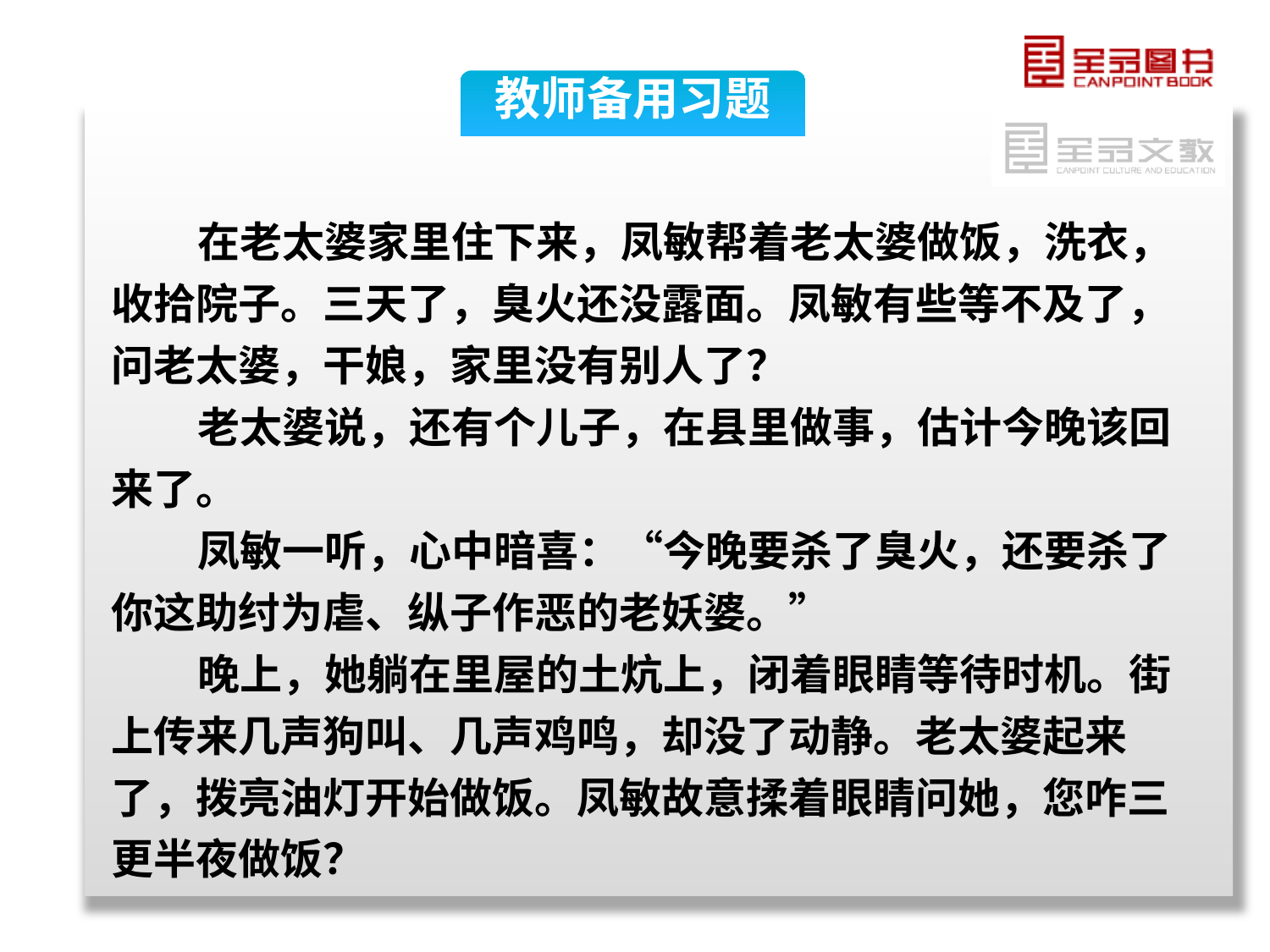

教师备用习题
在老太婆家里住下来，凤敏帮着老太婆做饭，洗衣，收拾院子。三天了，臭火还没露面。凤敏有些等不及了，问老太婆，干娘，家里没有别人了？
老太婆说，还有个儿子，在县里做事，估计今晚该回来了。
凤敏一听，心中暗喜：“今晚要杀了臭火，还要杀了你这助纣为虐、纵子作恶的老妖婆。”
晚上，她躺在里屋的土炕上，闭着眼睛等待时机。街上传来几声狗叫、几声鸡鸣，却没了动静。老太婆起来了，拨亮油灯开始做饭。凤敏故意揉着眼睛问她，您咋三更半夜做饭？